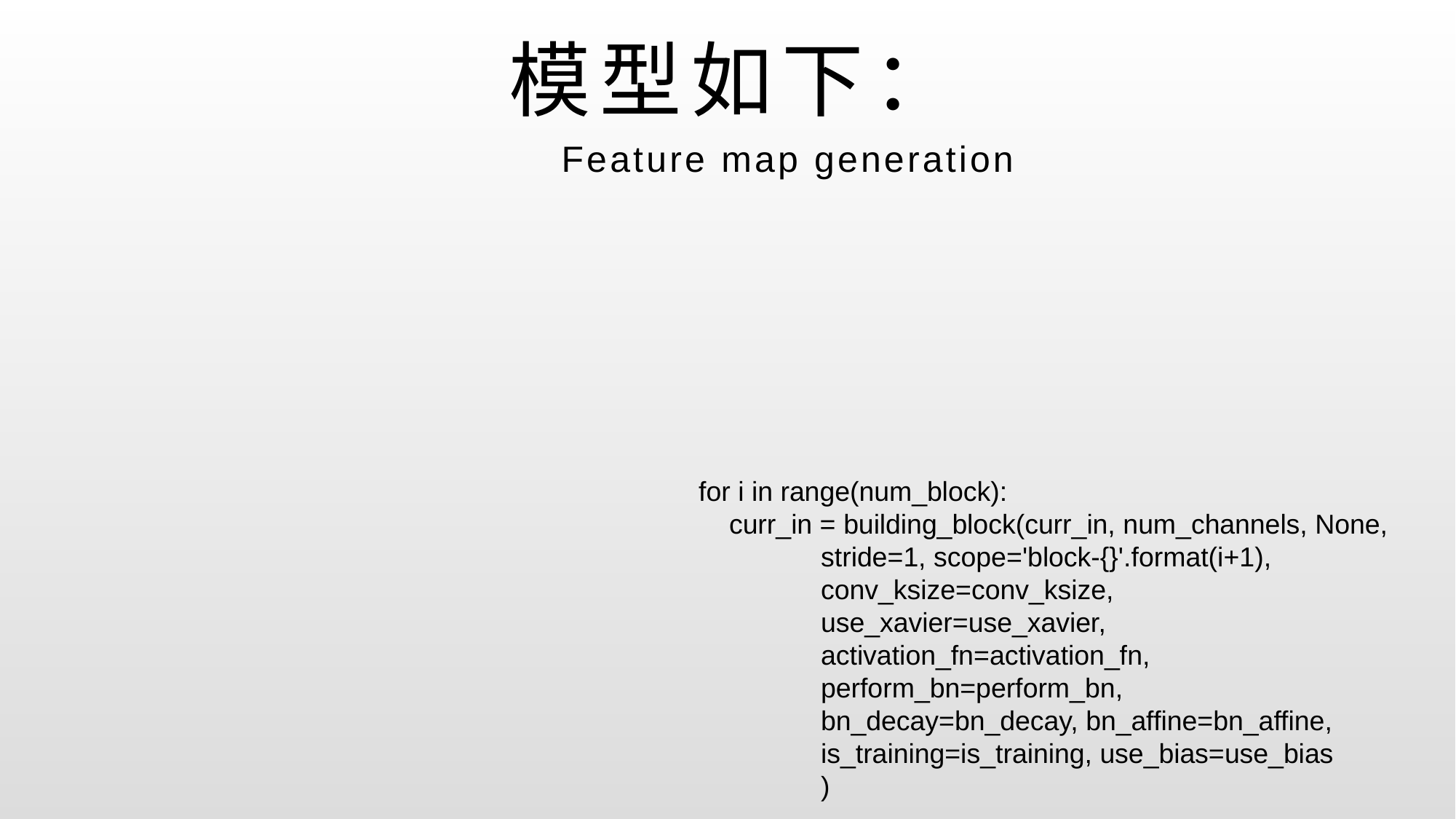

# 模型如下：
Feature map generation
        for i in range(num_block):
            curr_in = building_block(curr_in, num_channels, None,
                        stride=1, scope='block-{}'.format(i+1),
                        conv_ksize=conv_ksize,
                        use_xavier=use_xavier,
                        activation_fn=activation_fn,
                        perform_bn=perform_bn,
                        bn_decay=bn_decay, bn_affine=bn_affine,
                        is_training=is_training, use_bias=use_bias
                        )